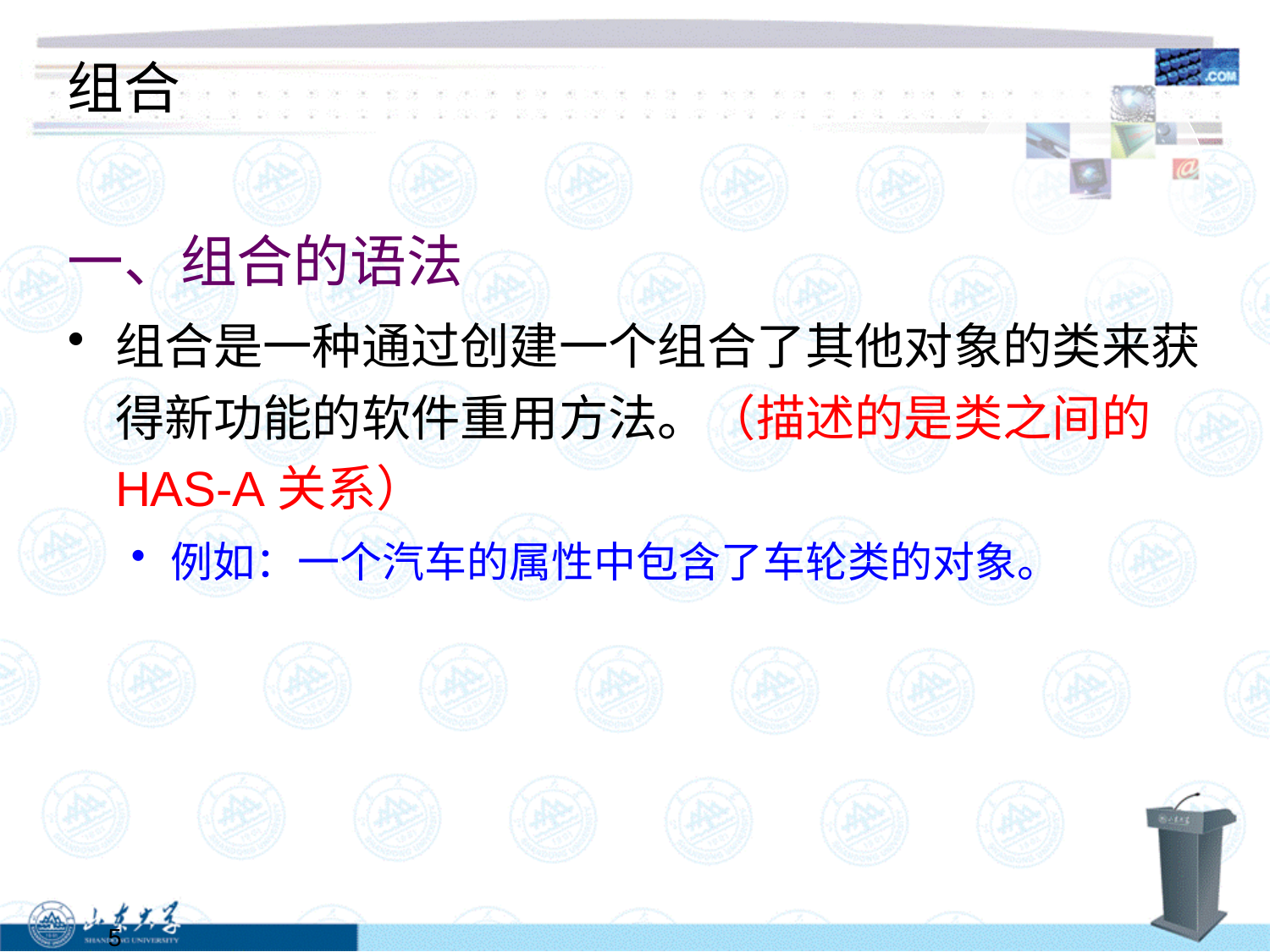

# 组合
一、组合的语法
组合是一种通过创建一个组合了其他对象的类来获得新功能的软件重用方法。（描述的是类之间的HAS-A关系）
例如：一个汽车的属性中包含了车轮类的对象。
5